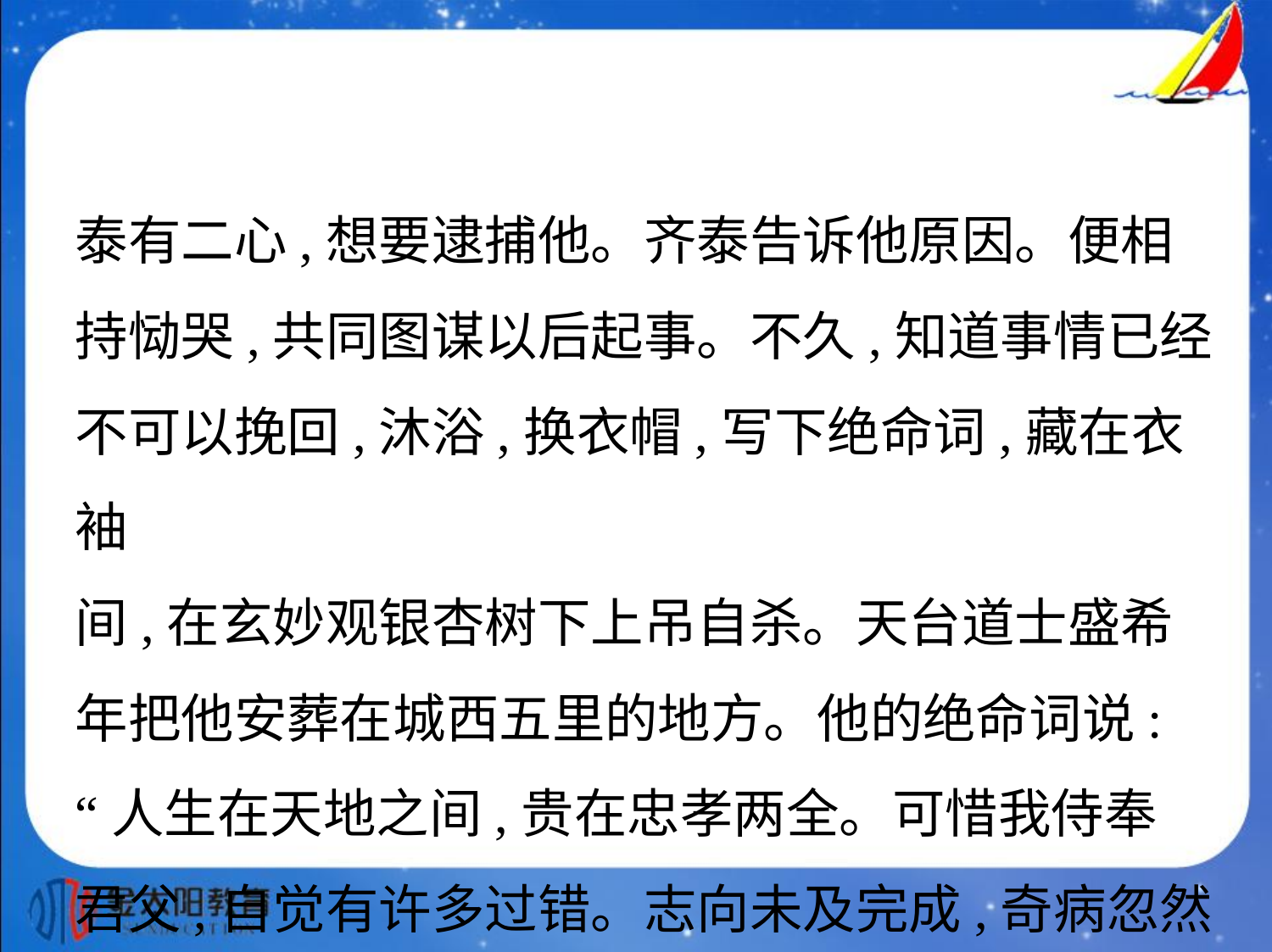

泰有二心,想要逮捕他。齐泰告诉他原因。便相
持恸哭,共同图谋以后起事。不久,知道事情已经
不可以挽回,沐浴,换衣帽,写下绝命词,藏在衣袖
间,在玄妙观银杏树下上吊自杀。天台道士盛希
年把他安葬在城西五里的地方。他的绝命词说:
“人生在天地之间,贵在忠孝两全。可惜我侍奉
君父,自觉有许多过错。志向未及完成,奇病忽然